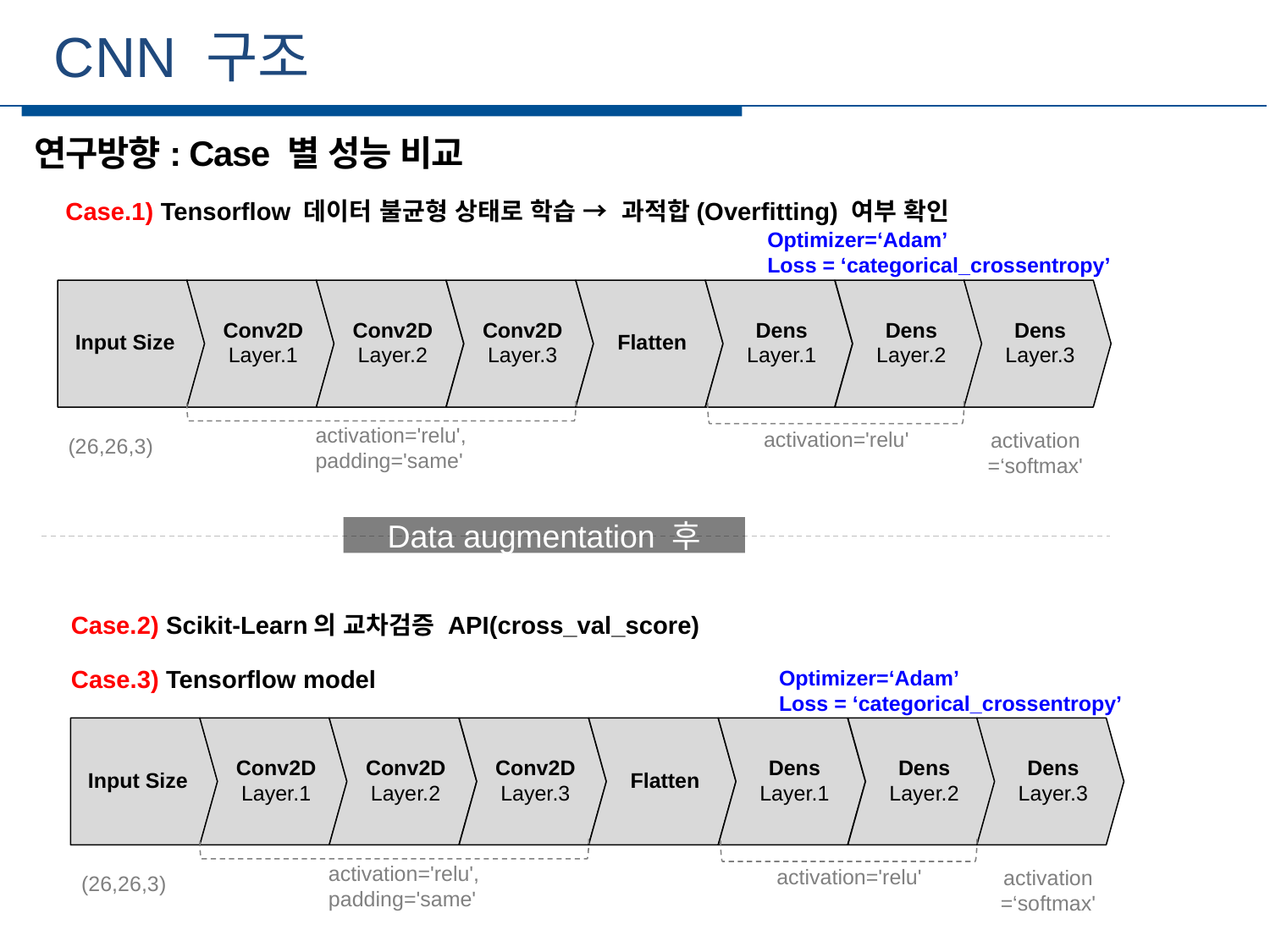

CNN 구조
세부일정

연구방향: Case 별 성능 비교

Case.1) Tensorflow 데이터 불균형 상태로 학습 →  과적합(Overfitting) 여부 확인

Optimizer=‘Adam’
Loss = ‘categorical_crossentropy’

Input Size

Conv2D
Layer.1

Conv2D
Layer.2

Conv2D
Layer.3

Flatten

Dens
Layer.1

Dens
Layer.2

Dens
Layer.3

activation='relu', padding='same'
activation='relu'
activation
=‘softmax'
(26,26,3)
Data augmentation 후
Case.2) Scikit-Learn의 교차검증 API(cross_val_score)
Case.3) Tensorflow model

Optimizer=‘Adam’
Loss = ‘categorical_crossentropy’

Input Size

Conv2D
Layer.1

Conv2D
Layer.2

Conv2D
Layer.3

Flatten

Dens
Layer.1

Dens
Layer.2

Dens
Layer.3

activation='relu', padding='same'
activation='relu'
activation
=‘softmax'
(26,26,3)